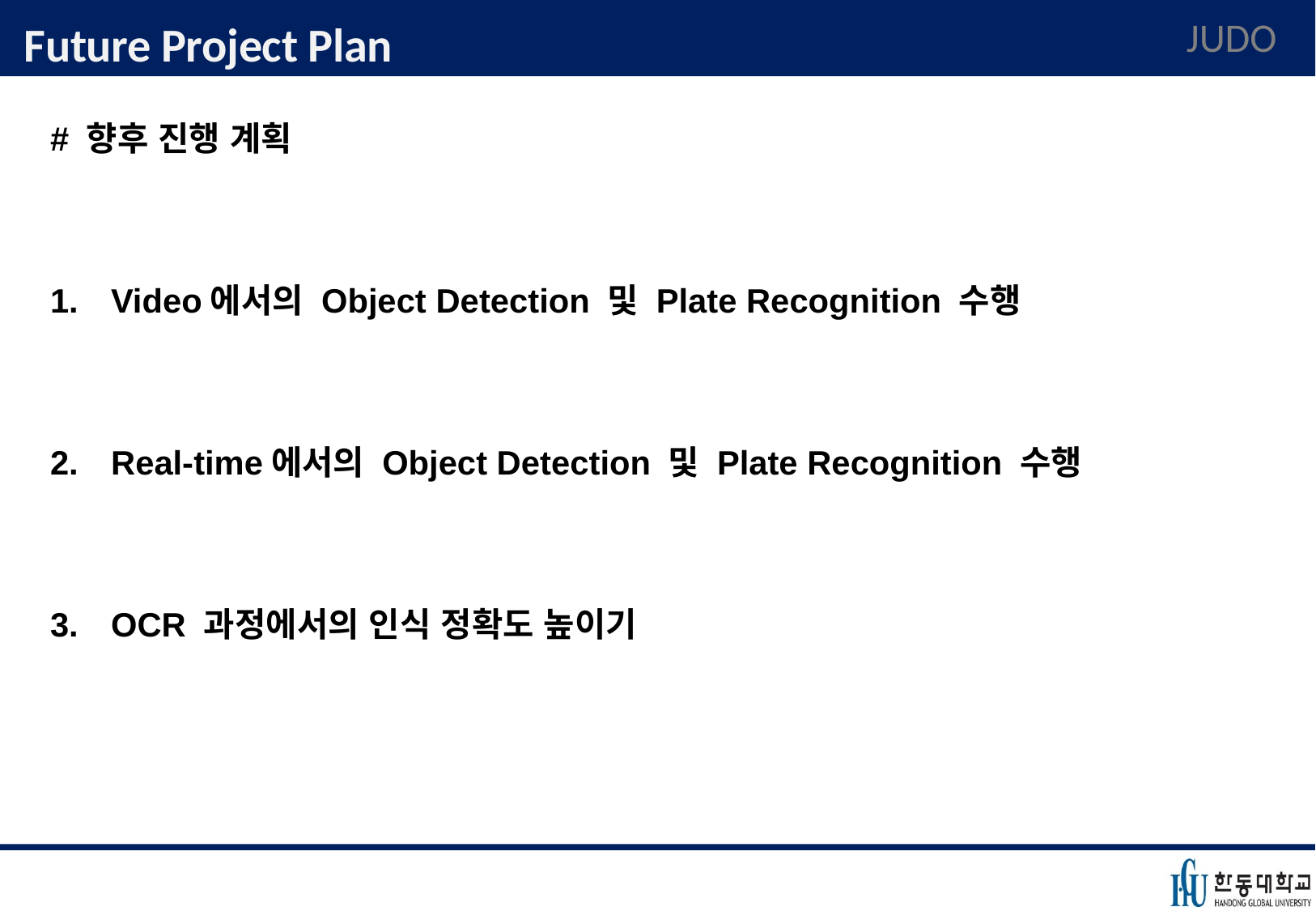

# Future Project Plan
JUDO
# 향후 진행 계획

Video에서의 Object Detection 및 Plate Recognition 수행

Real-time에서의 Object Detection 및 Plate Recognition 수행

OCR 과정에서의 인식 정확도 높이기